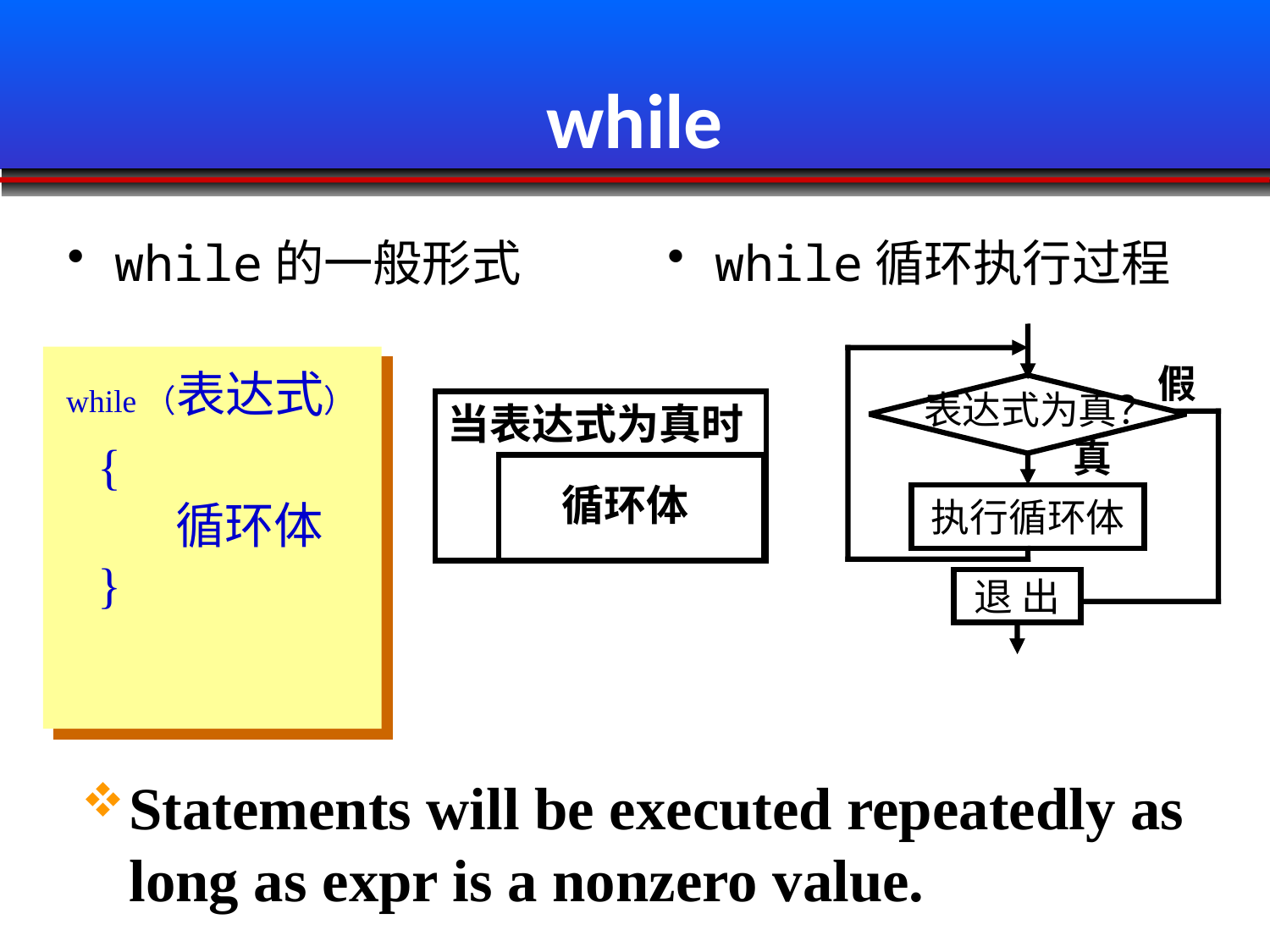

# while
 while的一般形式
 while循环执行过程

while（表达式）
假

表达式为真？

当表达式为真时

{
      循环体
}
真

   循环体
执行循环体

退 出

Statements will be executed repeatedly as long as expr is a nonzero value.